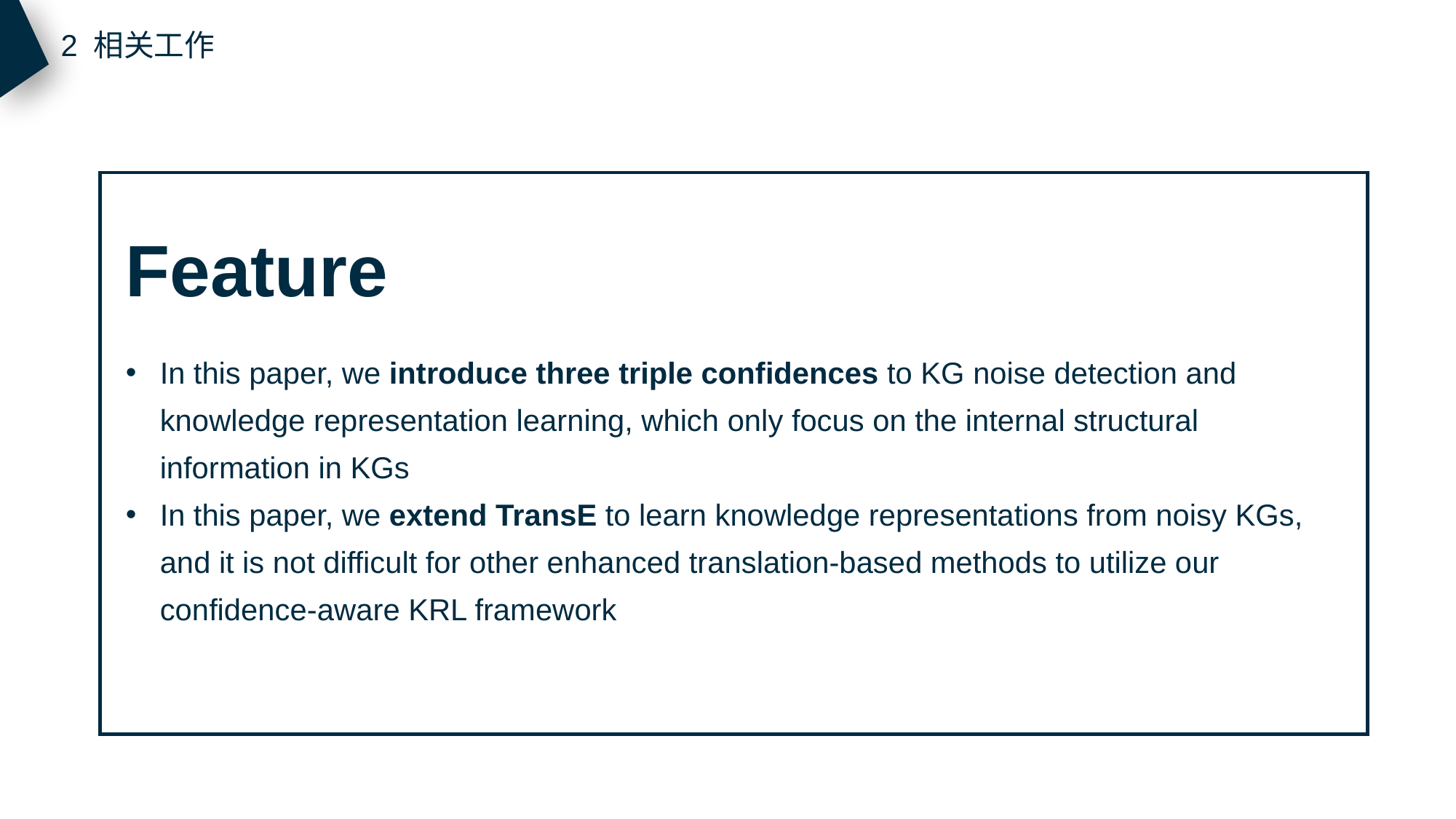

2 相关工作

Feature
In this paper, we introduce three triple confidences to KG noise detection and knowledge representation learning, which only focus on the internal structural information in KGs
In this paper, we extend TransE to learn knowledge representations from noisy KGs, and it is not difficult for other enhanced translation-based methods to utilize our confidence-aware KRL framework